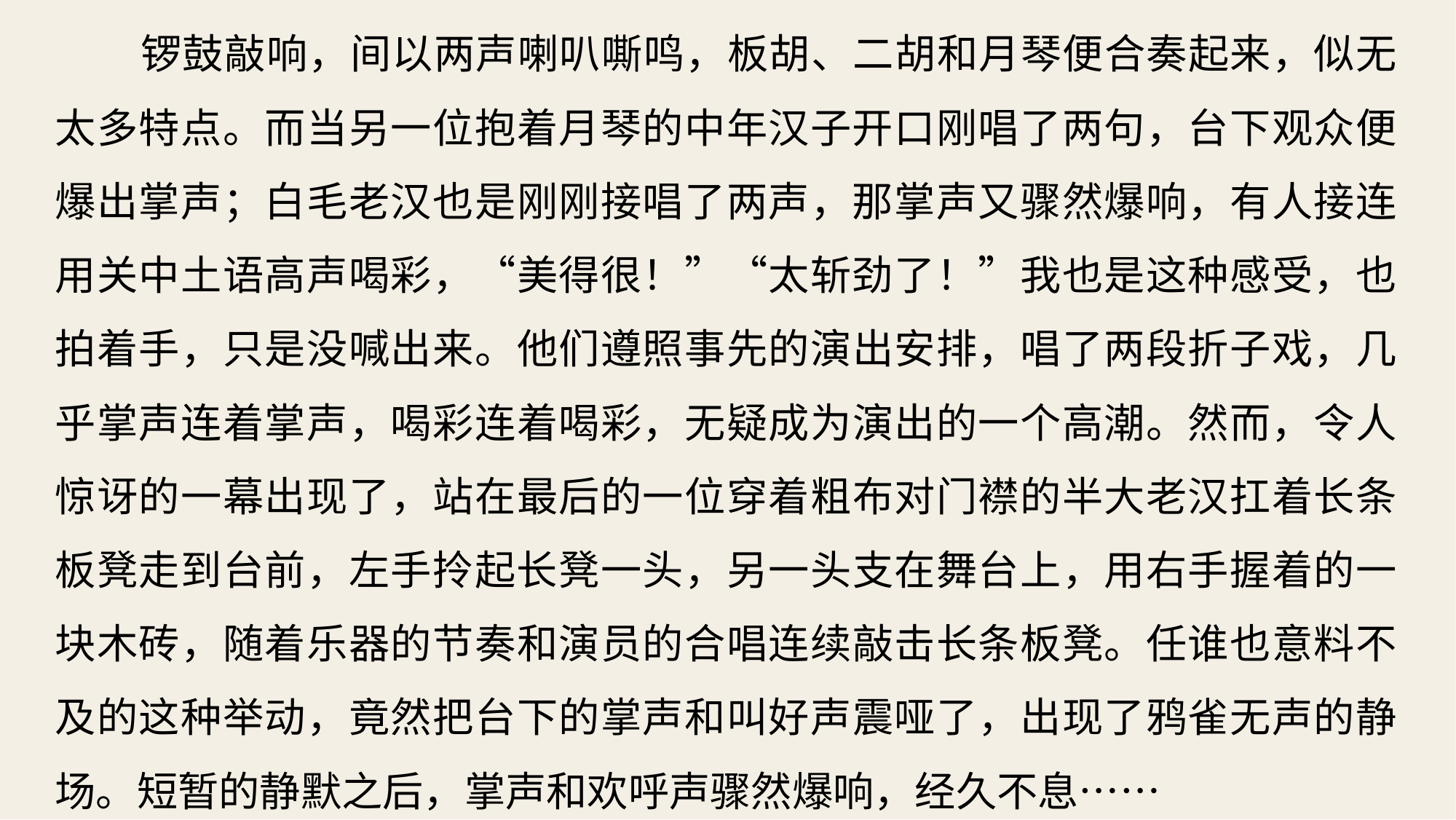

锣鼓敲响，间以两声喇叭嘶鸣，板胡、二胡和月琴便合奏起来，似无太多特点。而当另一位抱着月琴的中年汉子开口刚唱了两句，台下观众便爆出掌声；白毛老汉也是刚刚接唱了两声，那掌声又骤然爆响，有人接连用关中土语高声喝彩，“美得很！”“太斩劲了！”我也是这种感受，也拍着手，只是没喊出来。他们遵照事先的演出安排，唱了两段折子戏，几乎掌声连着掌声，喝彩连着喝彩，无疑成为演出的一个高潮。然而，令人惊讶的一幕出现了，站在最后的一位穿着粗布对门襟的半大老汉扛着长条板凳走到台前，左手拎起长凳一头，另一头支在舞台上，用右手握着的一块木砖，随着乐器的节奏和演员的合唱连续敲击长条板凳。任谁也意料不及的这种举动，竟然把台下的掌声和叫好声震哑了，出现了鸦雀无声的静场。短暂的静默之后，掌声和欢呼声骤然爆响，经久不息……